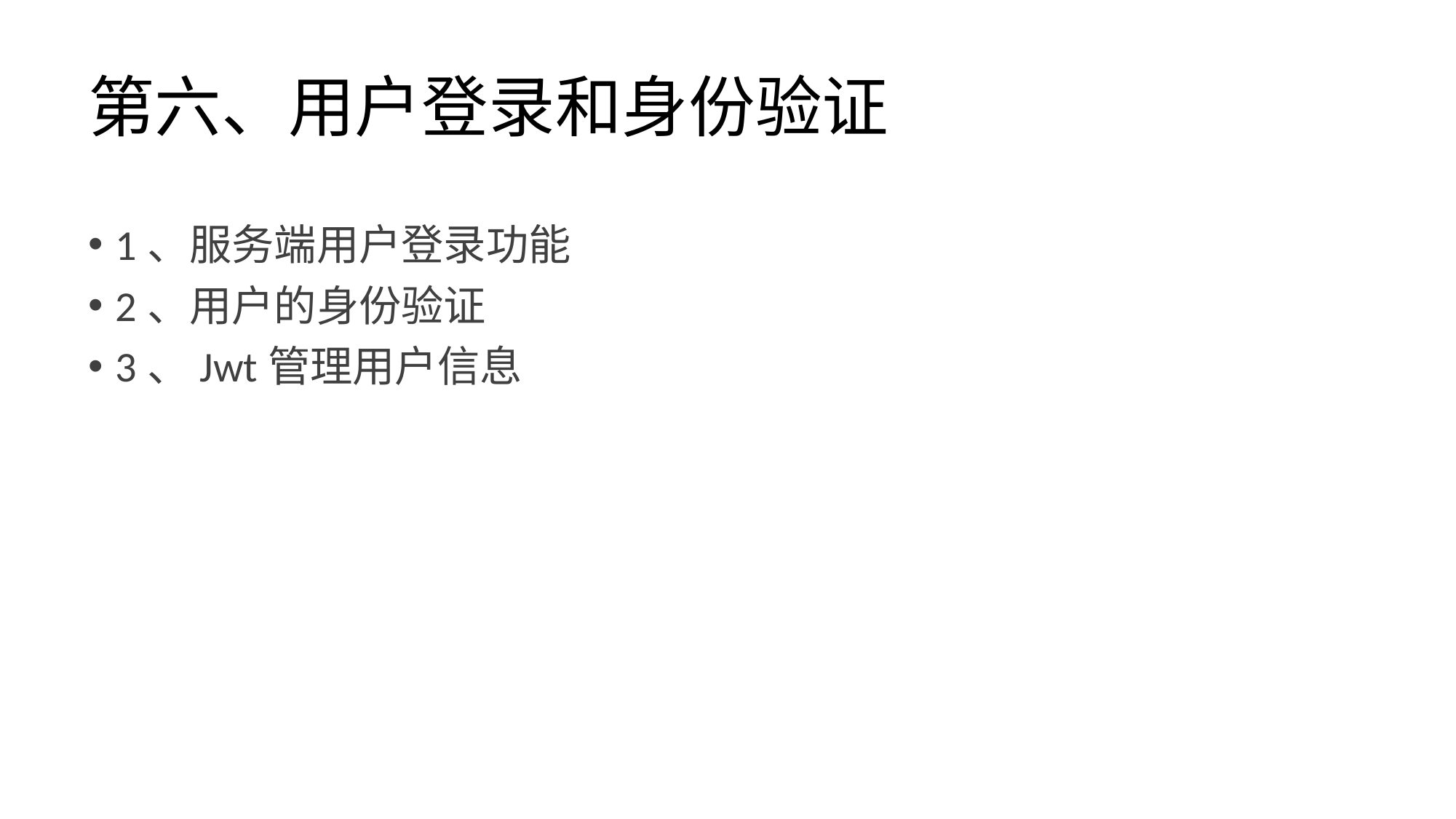

# 第六、用户登录和身份验证
1、服务端用户登录功能
2、用户的身份验证
3、Jwt管理用户信息